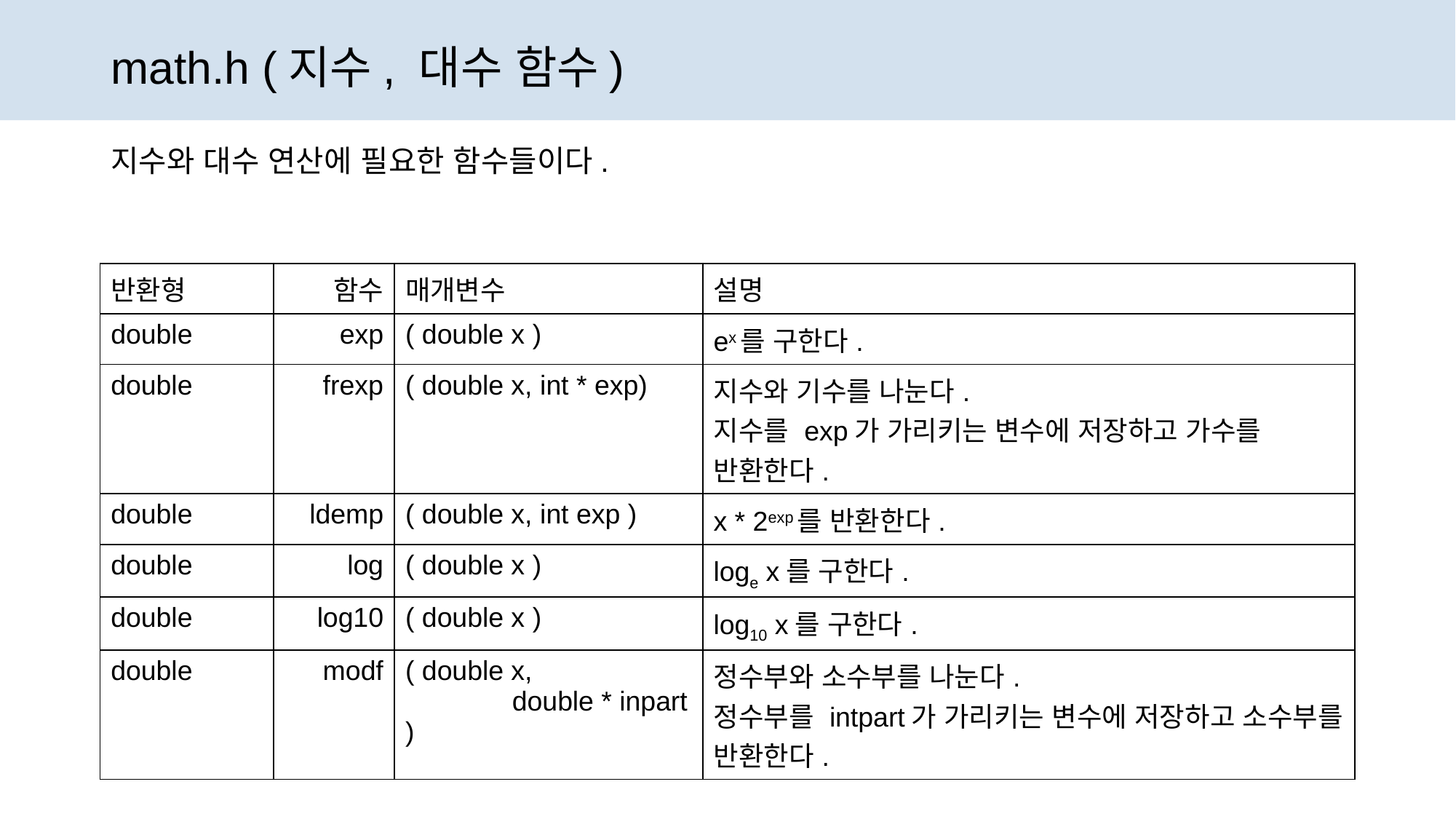

# math.h (지수, 대수 함수)
지수와 대수 연산에 필요한 함수들이다.
| 반환형 | 함수 | 매개변수 | 설명 |
| --- | --- | --- | --- |
| double | exp | ( double x ) | ex를 구한다. |
| double | frexp | ( double x, int \* exp) | 지수와 기수를 나눈다. 지수를 exp가 가리키는 변수에 저장하고 가수를 반환한다. |
| double | ldemp | ( double x, int exp ) | x \* 2exp를 반환한다. |
| double | log | ( double x ) | loge x를 구한다. |
| double | log10 | ( double x ) | log10 x를 구한다. |
| double | modf | ( double x, double \* inpart ) | 정수부와 소수부를 나눈다. 정수부를 intpart가 가리키는 변수에 저장하고 소수부를 반환한다. |